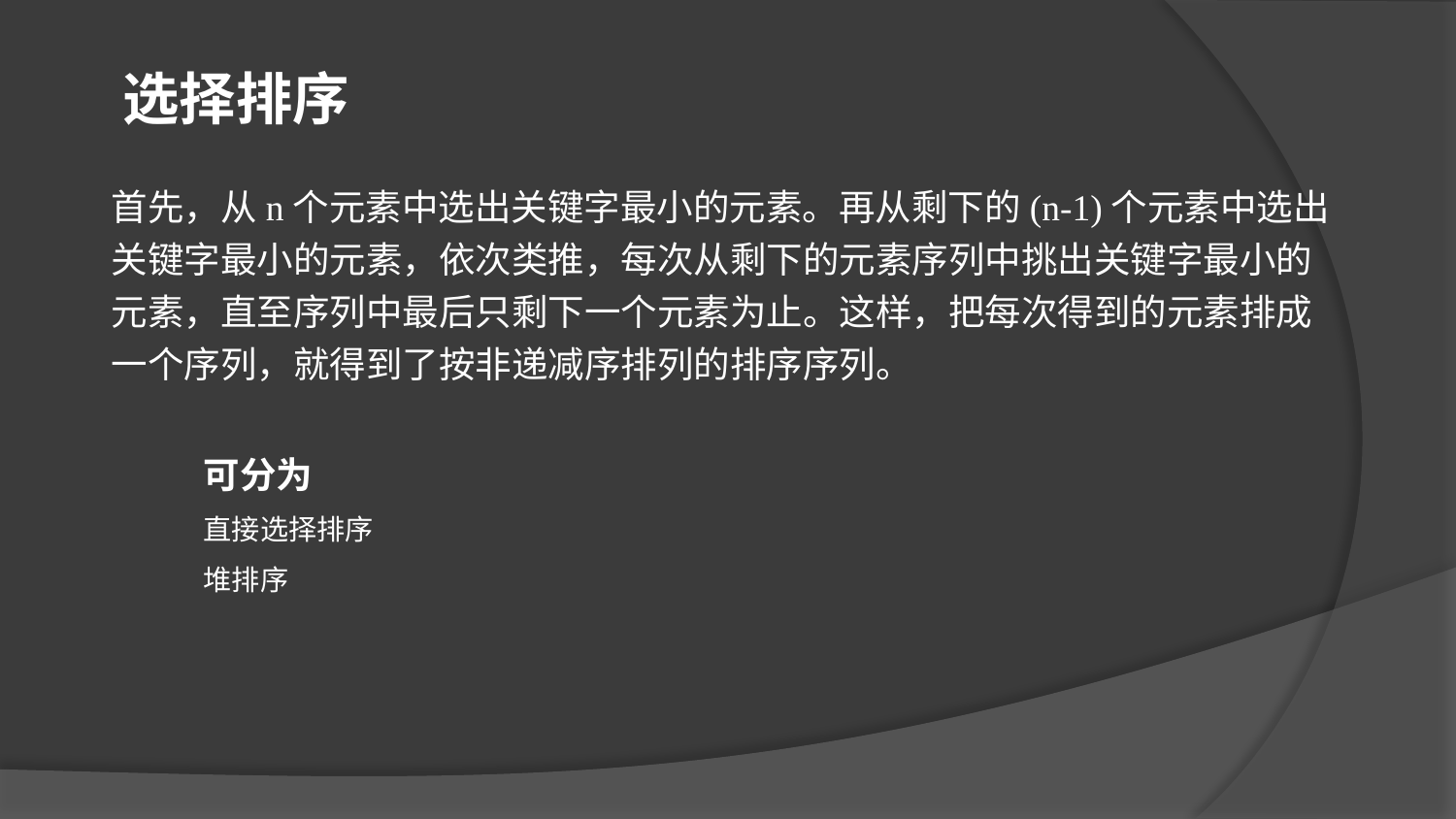

选择排序
首先，从n个元素中选出关键字最小的元素。再从剩下的(n-1)个元素中选出关键字最小的元素，依次类推，每次从剩下的元素序列中挑出关键字最小的元素，直至序列中最后只剩下一个元素为止。这样，把每次得到的元素排成一个序列，就得到了按非递减序排列的排序序列。
可分为
直接选择排序
堆排序